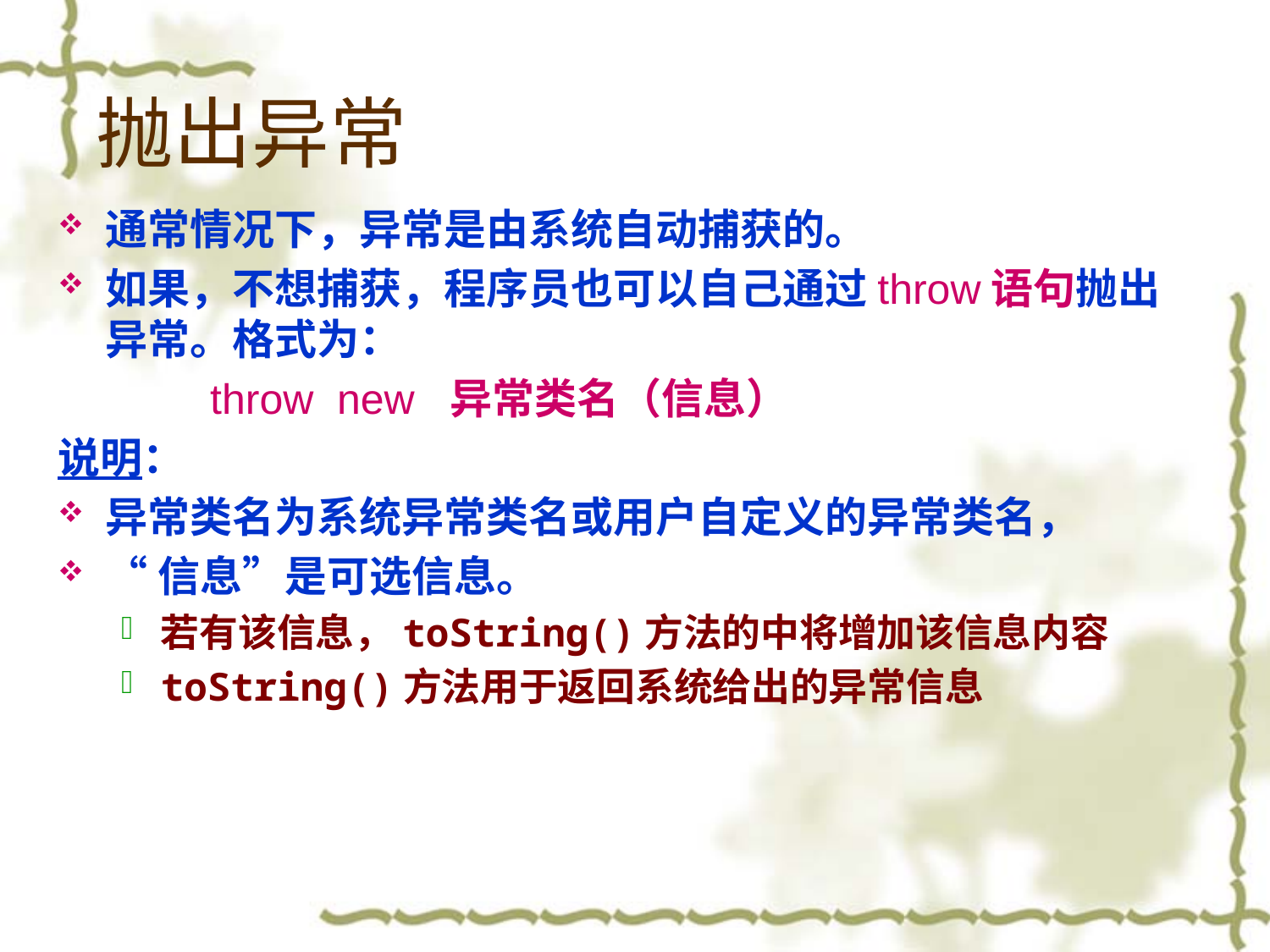

# 抛出异常
通常情况下，异常是由系统自动捕获的。
如果，不想捕获，程序员也可以自己通过throw语句抛出异常。格式为：
      throw  new 异常类名（信息）
说明：
异常类名为系统异常类名或用户自定义的异常类名，
“信息”是可选信息。
若有该信息，toString()方法的中将增加该信息内容
toString()方法用于返回系统给出的异常信息